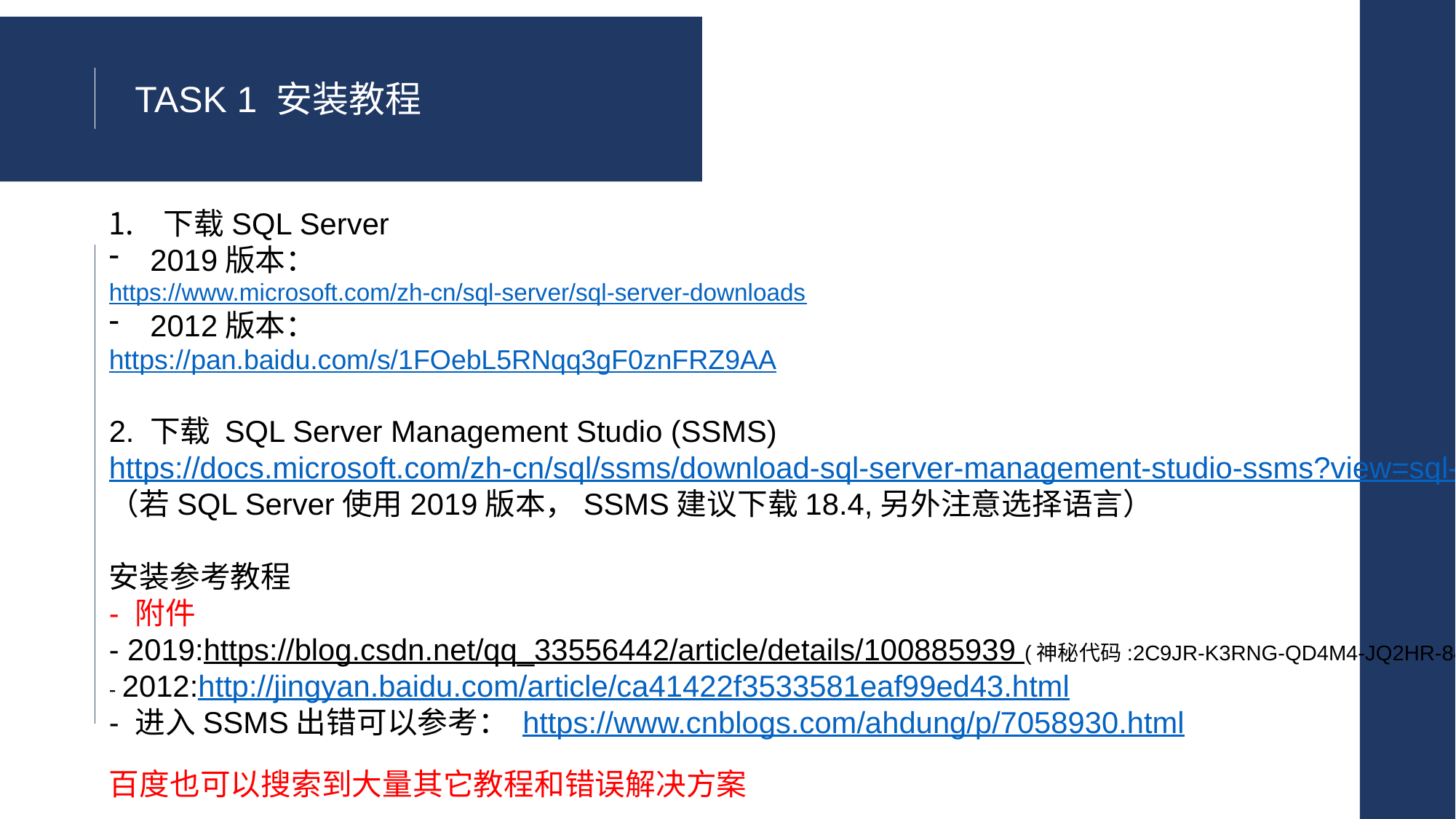

TASK 1 安装教程
下载SQL Server
2019版本：
https://www.microsoft.com/zh-cn/sql-server/sql-server-downloads
2012版本：
https://pan.baidu.com/s/1FOebL5RNqq3gF0znFRZ9AA

2. 下载 SQL Server Management Studio (SSMS)
https://docs.microsoft.com/zh-cn/sql/ssms/download-sql-server-management-studio-ssms?view=sql-server-ver15
（若SQL Server使用2019版本，SSMS建议下载18.4,另外注意选择语言）

安装参考教程
- 附件
- 2019:https://blog.csdn.net/qq_33556442/article/details/100885939 (神秘代码:2C9JR-K3RNG-QD4M4-JQ2HR-8468J)
- 2012:http://jingyan.baidu.com/article/ca41422f3533581eaf99ed43.html
- 进入SSMS出错可以参考： https://www.cnblogs.com/ahdung/p/7058930.html

百度也可以搜索到大量其它教程和错误解决方案